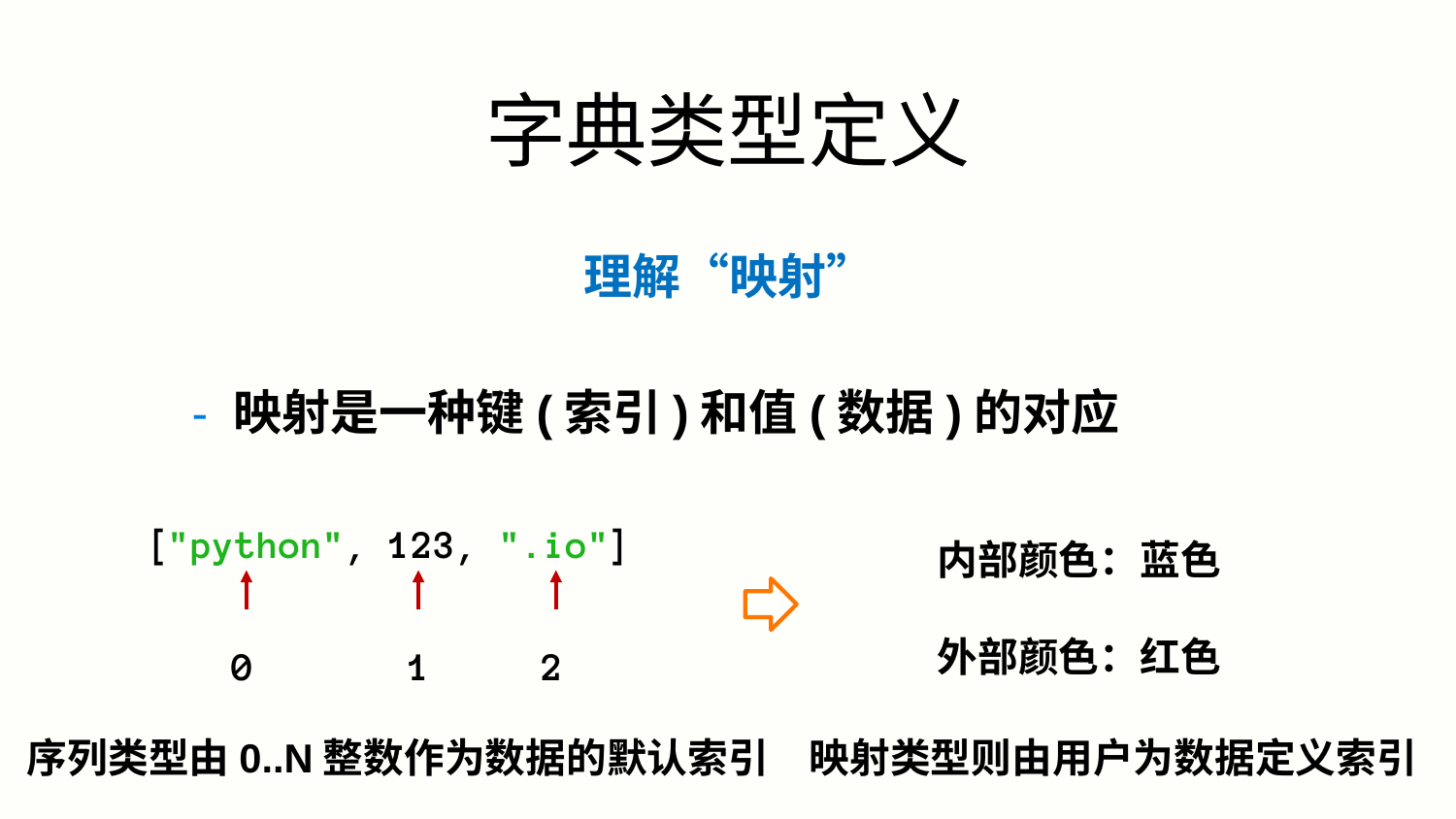

字典类型定义
理解“映射”
- 映射是一种键(索引)和值(数据)的对应
["python", 123, ".io"]
内部颜色：蓝色
外部颜色：红色

0       1     2
序列类型由0..N整数作为数据的默认索引
映射类型则由用户为数据定义索引
6